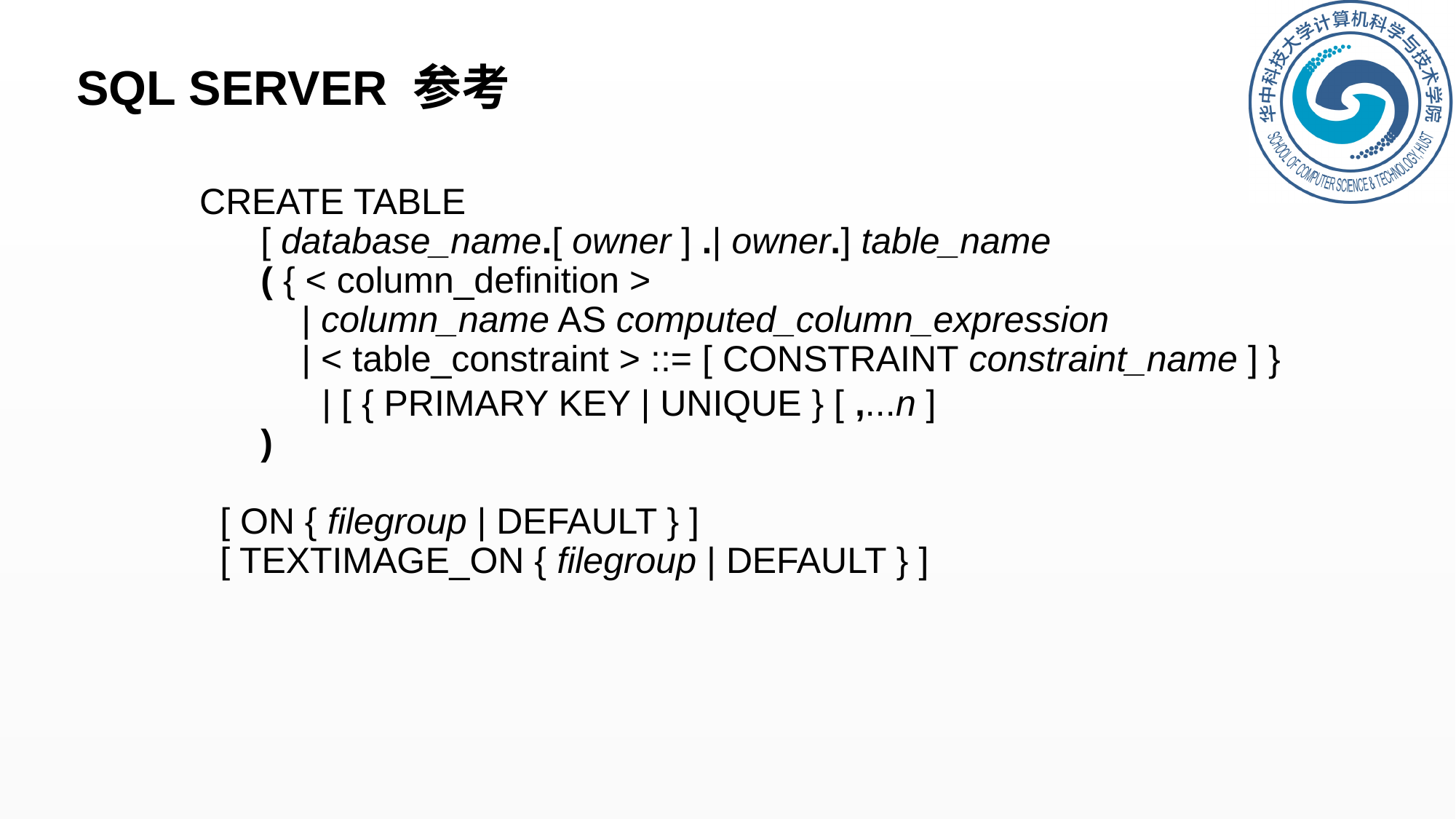

# SQL SERVER 参考
CREATE TABLE
    [ database_name.[ owner ] .| owner.] table_name
    ( { < column_definition >
        | column_name AS computed_column_expression
        | < table_constraint > ::= [ CONSTRAINT constraint_name ] }
            | [ { PRIMARY KEY | UNIQUE } [ ,...n ]
    )
[ ON { filegroup | DEFAULT } ]
[ TEXTIMAGE_ON { filegroup | DEFAULT } ]